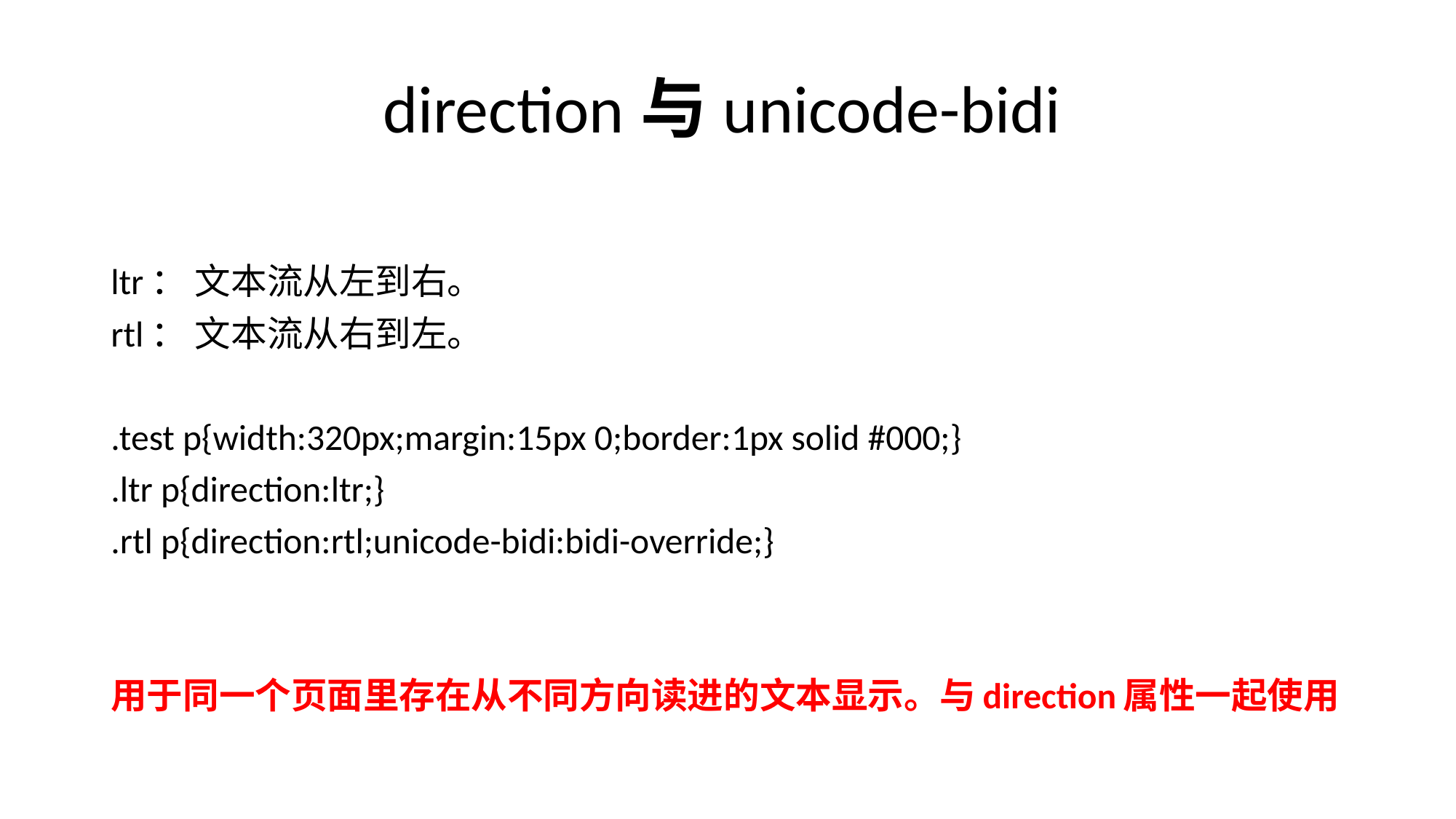

# direction与unicode-bidi

ltr： 文本流从左到右。
rtl： 文本流从右到左。

.test p{width:320px;margin:15px 0;border:1px solid #000;}
.ltr p{direction:ltr;}
.rtl p{direction:rtl;unicode-bidi:bidi-override;}

用于同一个页面里存在从不同方向读进的文本显示。与direction属性一起使用